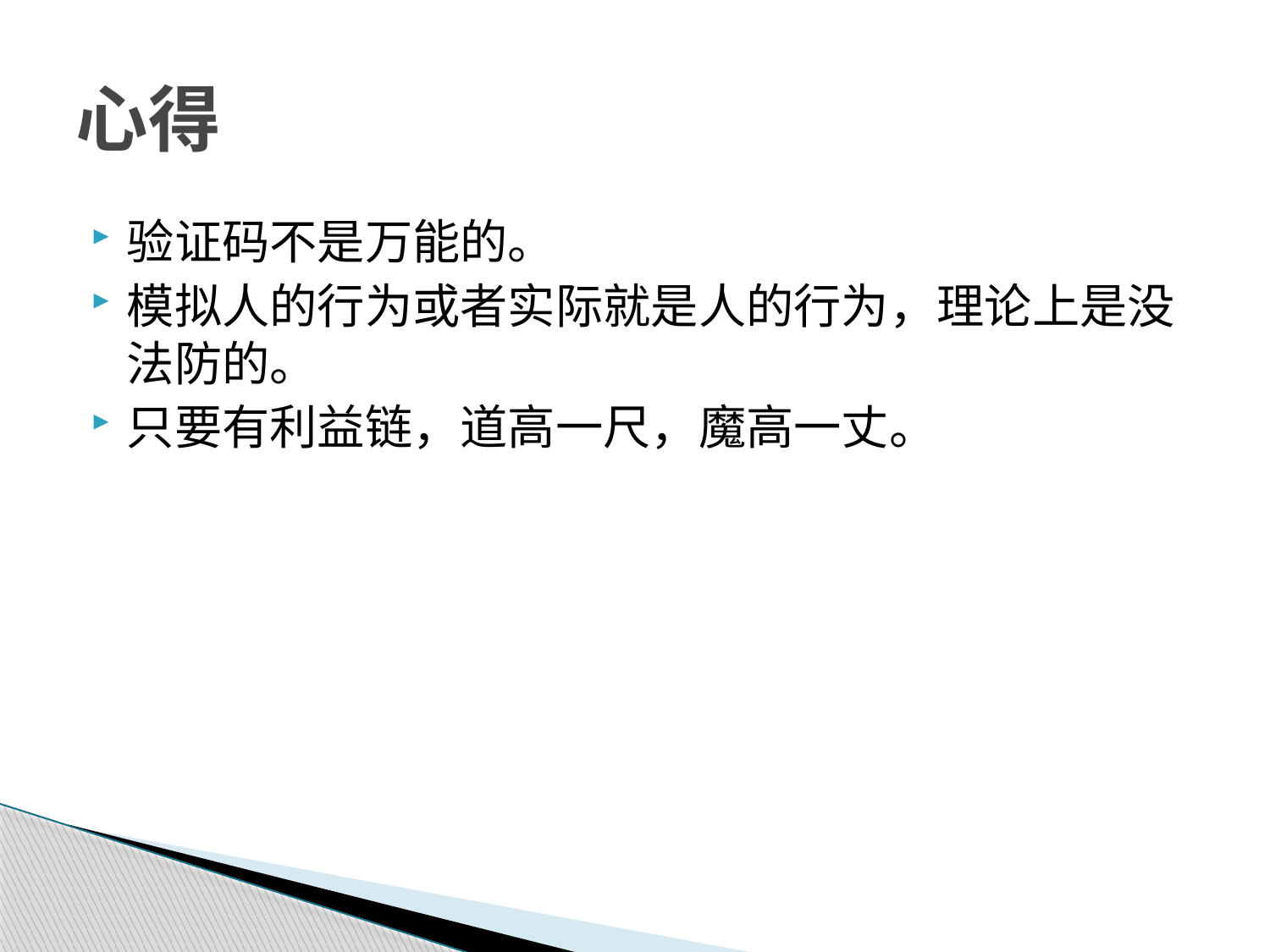

# 心得
验证码不是万能的。
模拟人的行为或者实际就是人的行为，理论上是没法防的。
只要有利益链，道高一尺，魔高一丈。